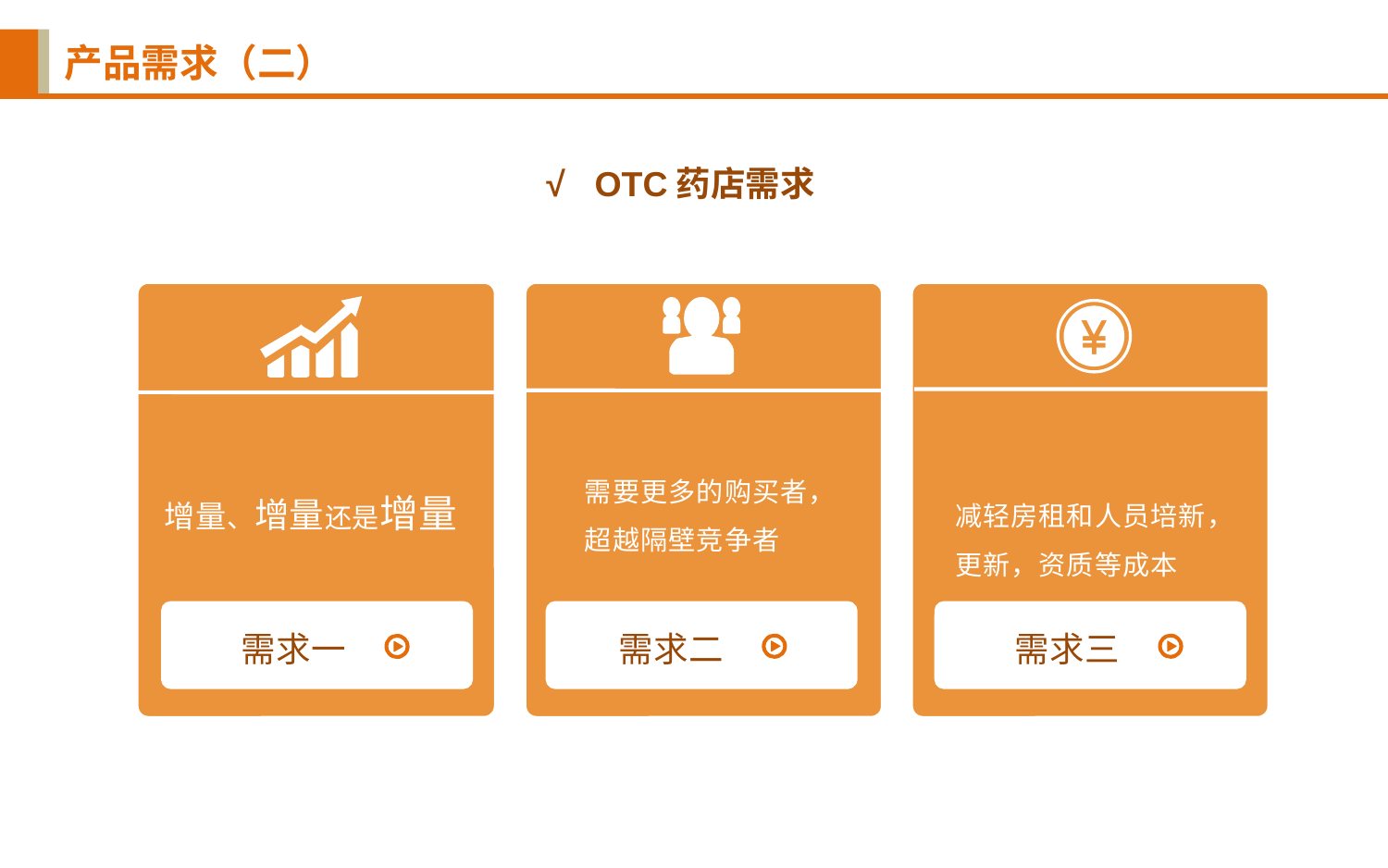

产品需求（二）

√   OTC药店需求

需要更多的购买者，超越隔壁竞争者
减轻房租和人员培新，更新，资质等成本
增量、增量还是增量

需求一
需求二
需求三